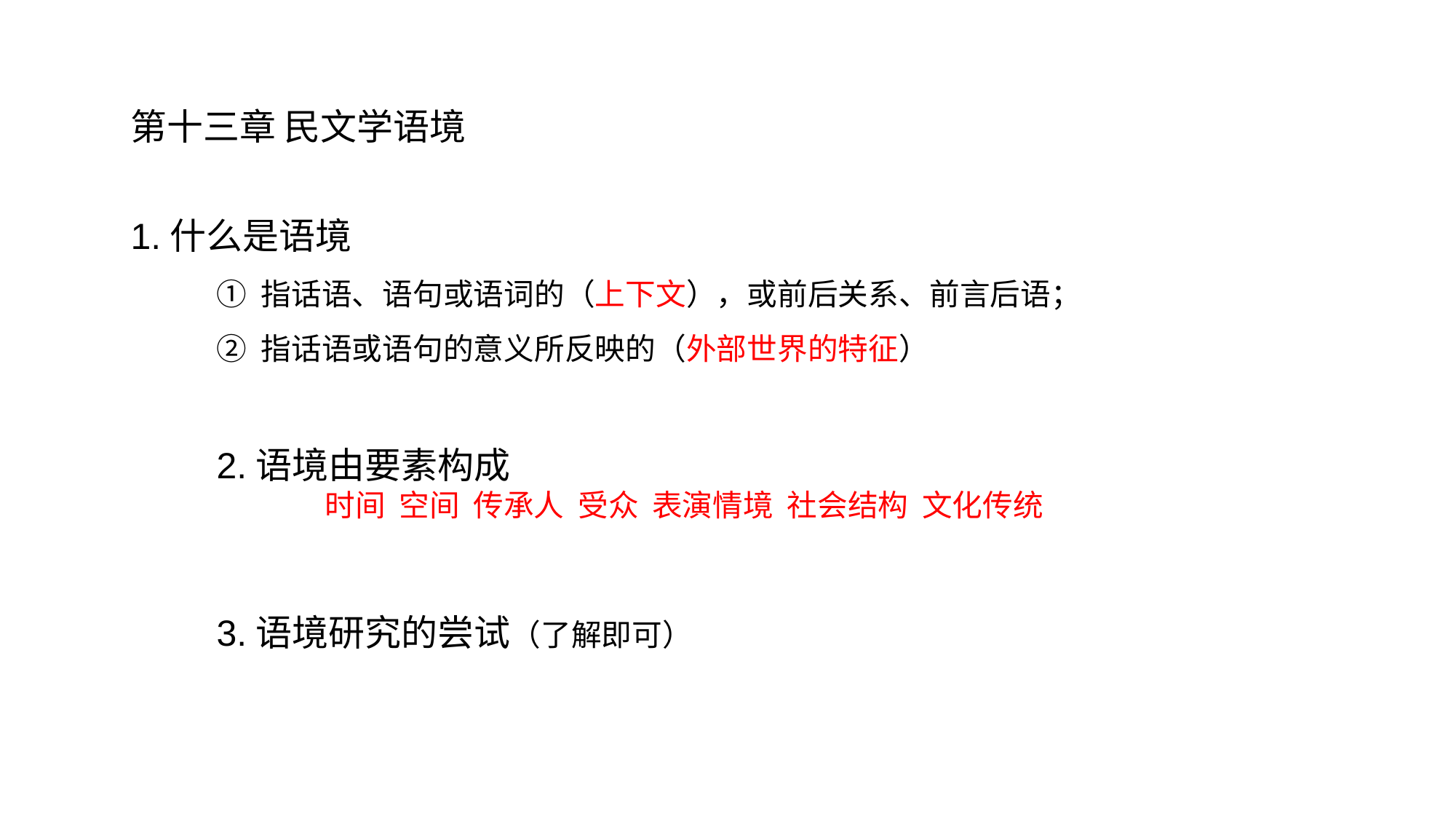

第十三章 民文学语境

1.什么是语境
① 指话语、语句或语词的（上下文），或前后关系、前言后语；
② 指话语或语句的意义所反映的（外部世界的特征）

2.语境由要素构成
               时间  空间  传承人  受众  表演情境  社会结构  文化传统

3.语境研究的尝试（了解即可）